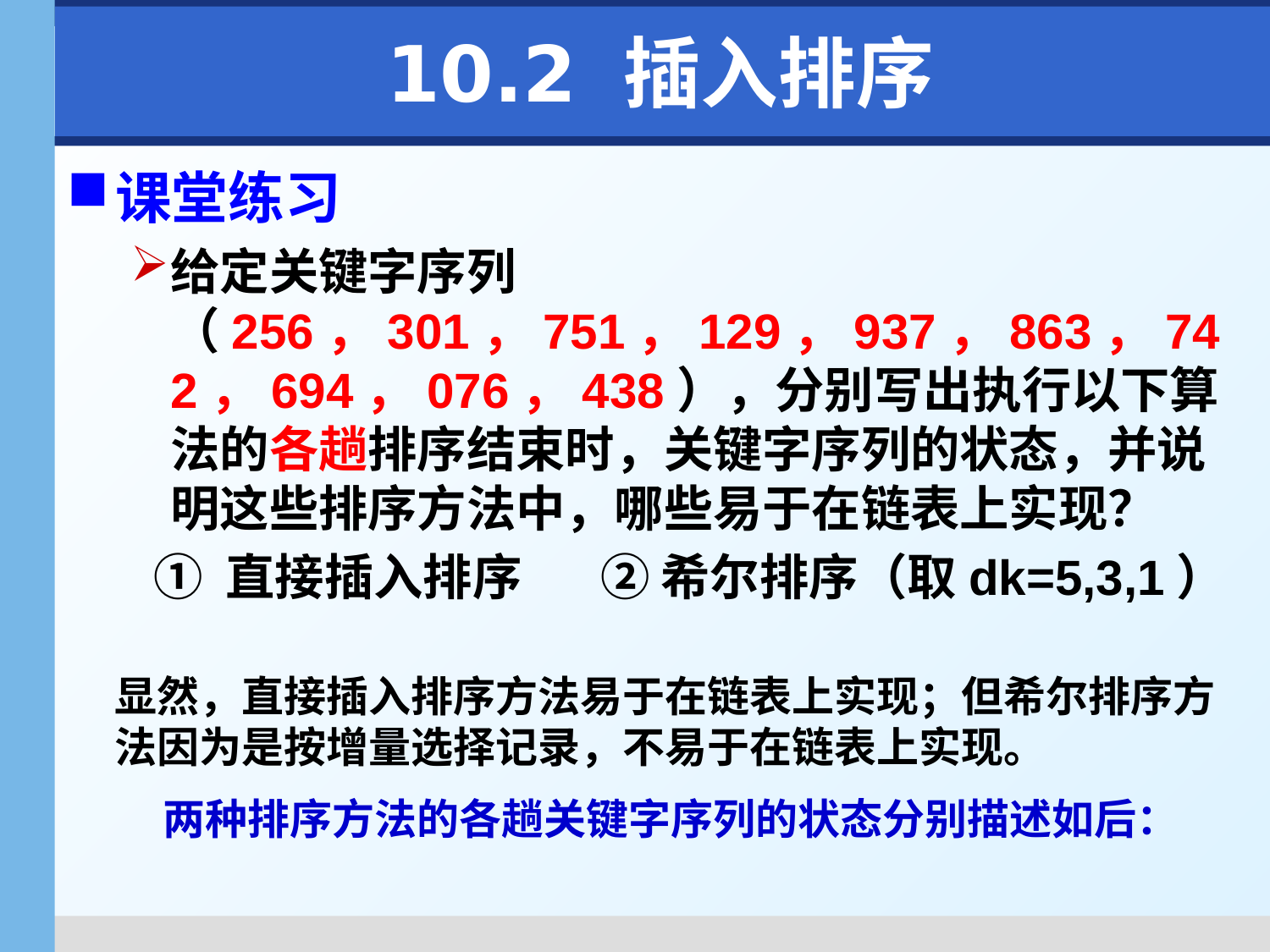

# 10.2 插入排序
课堂练习
给定关键字序列（256，301，751，129，937，863，742，694，076，438），分别写出执行以下算法的各趟排序结束时，关键字序列的状态，并说明这些排序方法中，哪些易于在链表上实现？
  ① 直接插入排序       ② 希尔排序（取dk=5,3,1）

显然，直接插入排序方法易于在链表上实现；但希尔排序方法因为是按增量选择记录，不易于在链表上实现。
    两种排序方法的各趟关键字序列的状态分别描述如后：